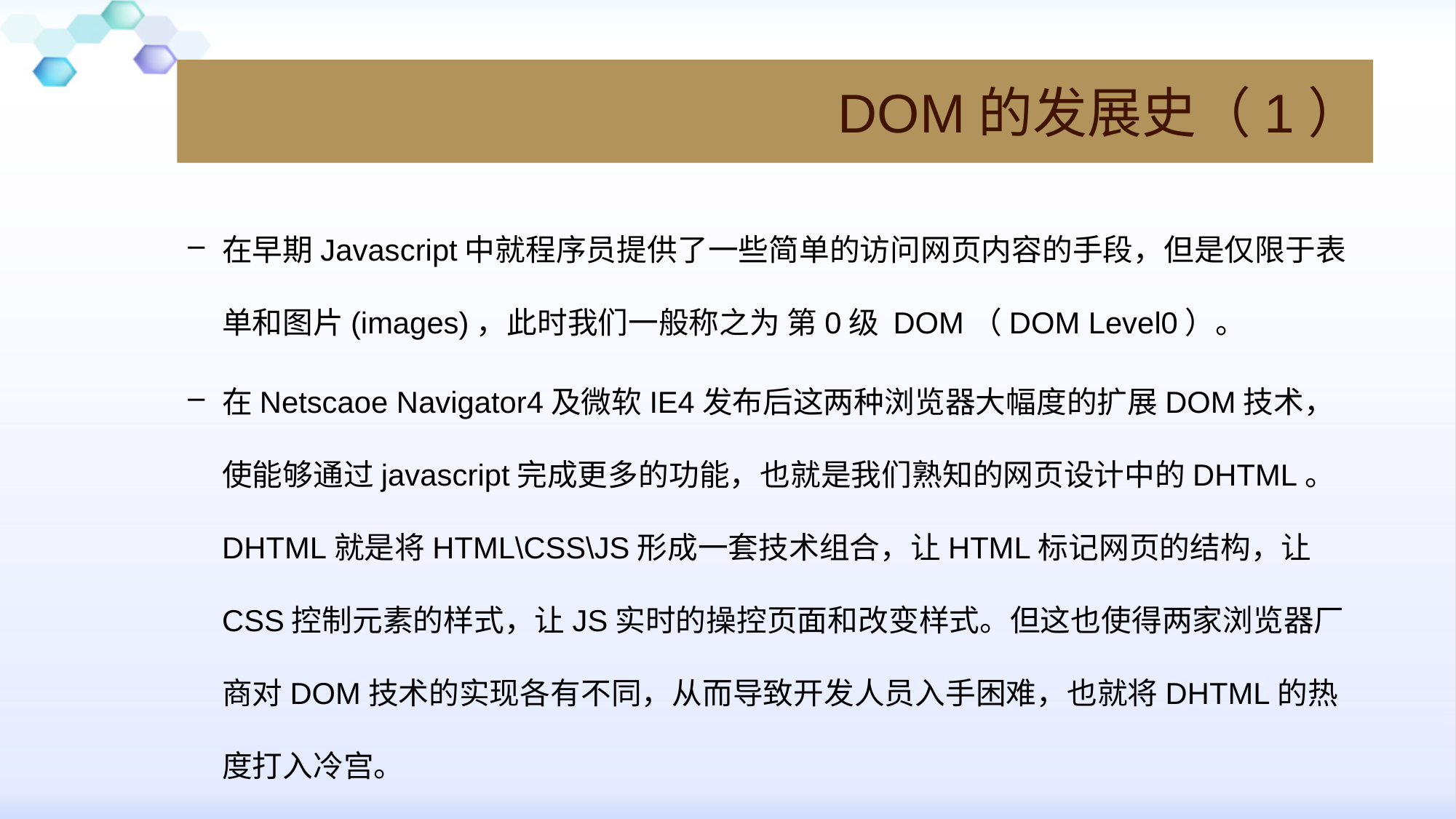

# DOM的发展史（1）
在早期Javascript中就程序员提供了一些简单的访问网页内容的手段，但是仅限于表单和图片(images)，此时我们一般称之为 第0级 DOM（DOM Level0）。
在Netscaoe Navigator4及微软IE4发布后这两种浏览器大幅度的扩展DOM技术，使能够通过javascript完成更多的功能，也就是我们熟知的网页设计中的DHTML。DHTML就是将HTML\CSS\JS形成一套技术组合，让HTML标记网页的结构，让CSS控制元素的样式，让JS实时的操控页面和改变样式。但这也使得两家浏览器厂商对DOM技术的实现各有不同，从而导致开发人员入手困难，也就将DHTML的热度打入冷宫。